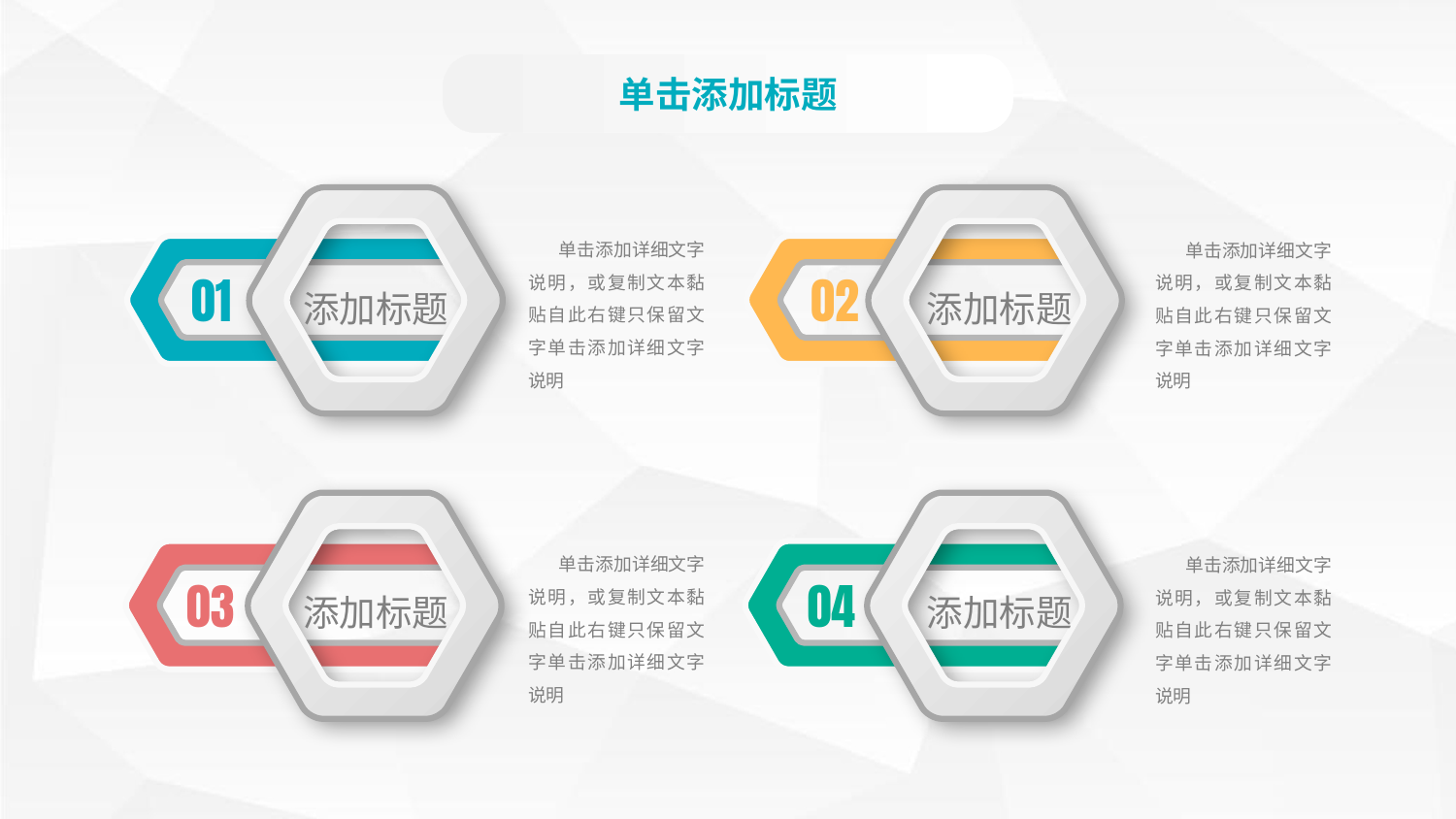

单击添加标题

      单击添加详细文字说明，或复制文本黏贴自此右键只保留文字单击添加详细文字说明
      单击添加详细文字说明，或复制文本黏贴自此右键只保留文字单击添加详细文字说明

01
02
添加标题
添加标题

      单击添加详细文字说明，或复制文本黏贴自此右键只保留文字单击添加详细文字说明
      单击添加详细文字说明，或复制文本黏贴自此右键只保留文字单击添加详细文字说明

03
04
添加标题
添加标题